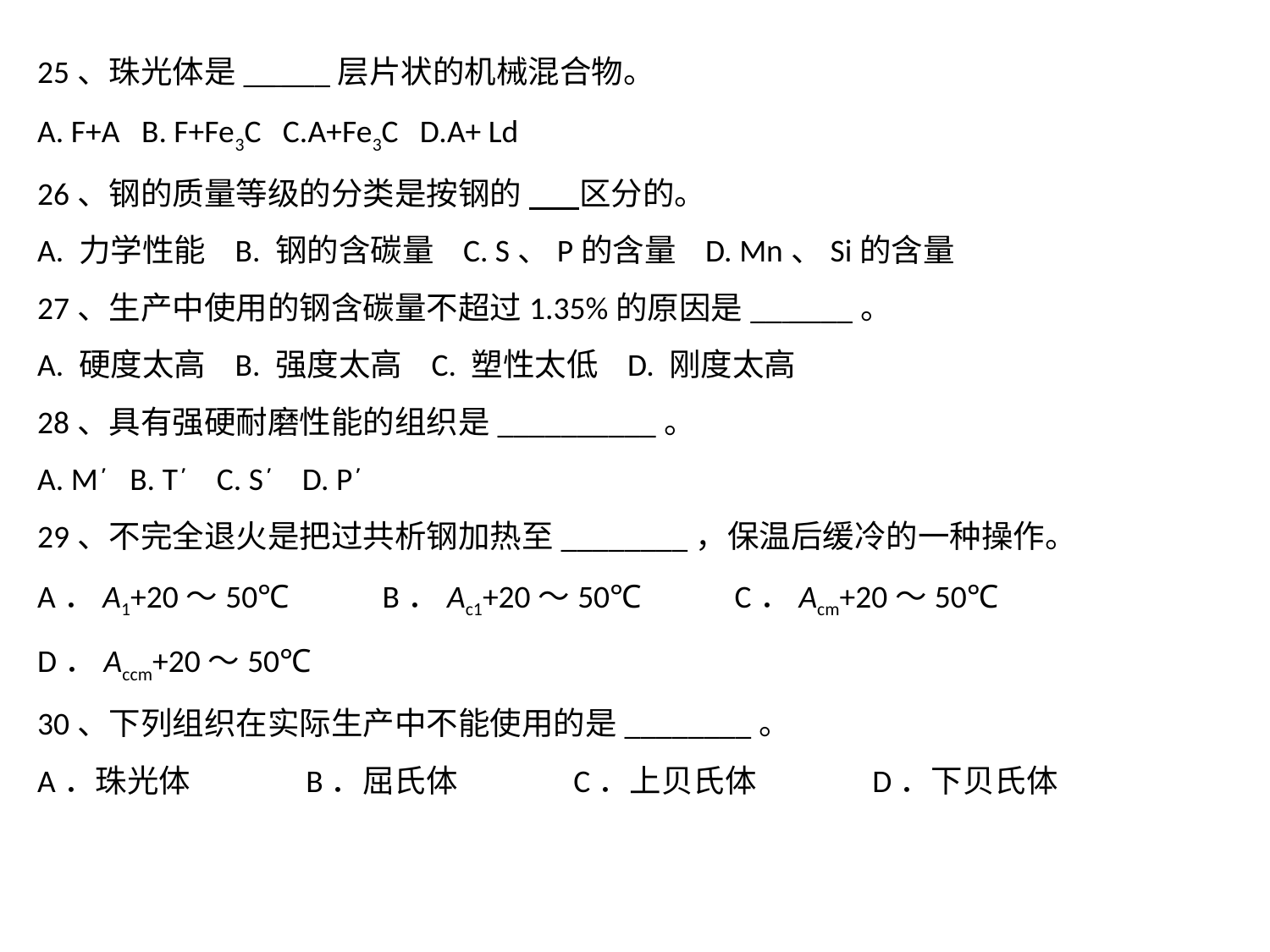

25、珠光体是__ ___层片状的机械混合物。
A. F+A   B. F+Fe3C   C.A+Fe3C   D.A+ Ld
26、钢的质量等级的分类是按钢的        区分的。
A. 力学性能   B. 钢的含碳量   C. S、P的含量   D. Mn、Si的含量
27、生产中使用的钢含碳量不超过1.35%的原因是__ ____。
A. 硬度太高   B. 强度太高   C. 塑性太低   D. 刚度太高
28、具有强硬耐磨性能的组织是__________。
A. M´   B. T´    C. S´    D. P´
29、不完全退火是把过共析钢加热至________，保温后缓冷的一种操作。
A．A1+20～50℃             B．Ac1+20～50℃             C．Acm+20～50℃             D．Accm+20～50℃
30、下列组织在实际生产中不能使用的是________。
A．珠光体               B．屈氏体               C．上贝氏体               D．下贝氏体